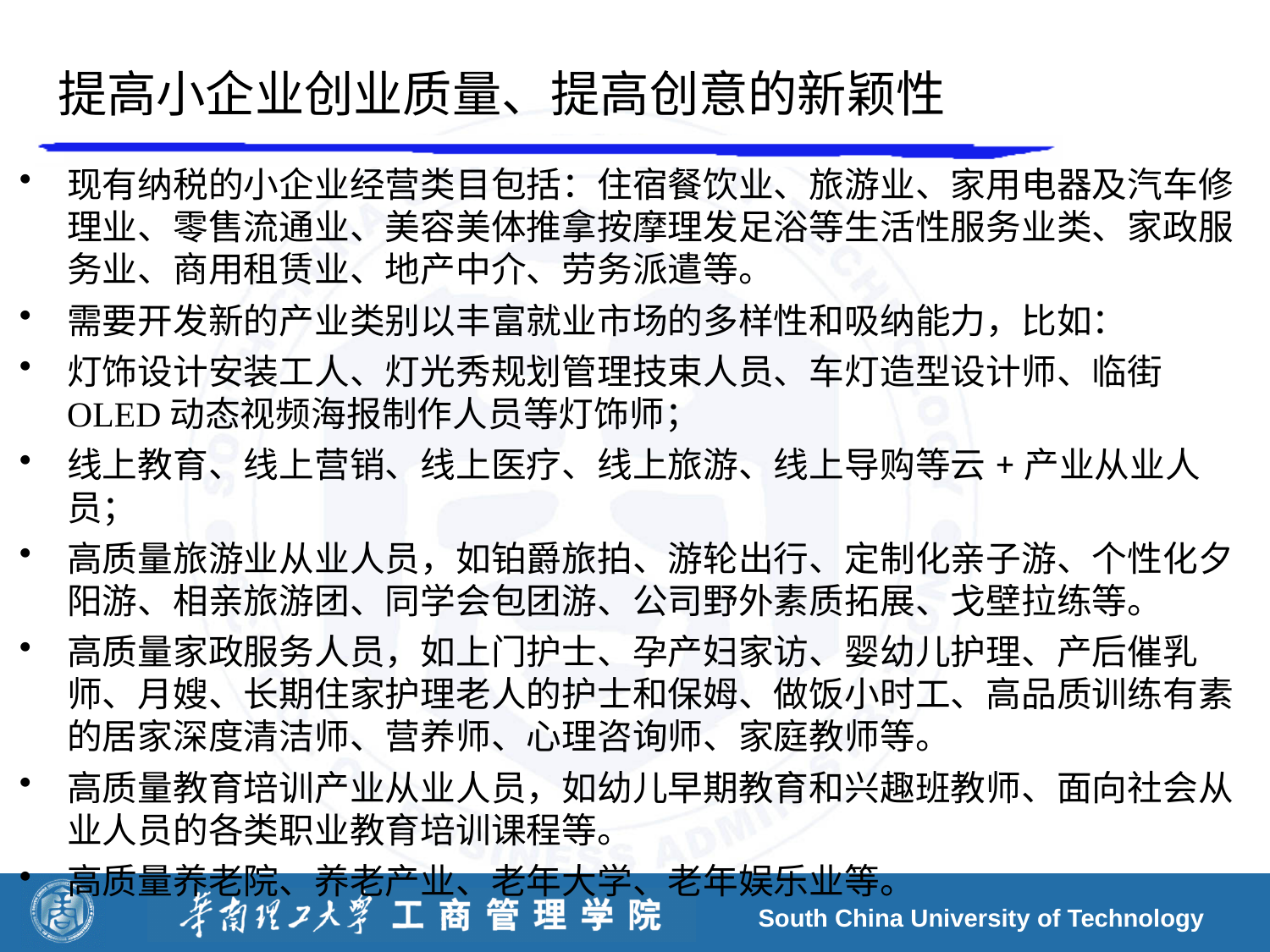

# 提高小企业创业质量、提高创意的新颖性
现有纳税的小企业经营类目包括：住宿餐饮业、旅游业、家用电器及汽车修理业、零售流通业、美容美体推拿按摩理发足浴等生活性服务业类、家政服务业、商用租赁业、地产中介、劳务派遣等。
需要开发新的产业类别以丰富就业市场的多样性和吸纳能力，比如：
灯饰设计安装工人、灯光秀规划管理技束人员、车灯造型设计师、临街OLED动态视频海报制作人员等灯饰师；
线上教育、线上营销、线上医疗、线上旅游、线上导购等云+产业从业人员；
高质量旅游业从业人员，如铂爵旅拍、游轮出行、定制化亲子游、个性化夕阳游、相亲旅游团、同学会包团游、公司野外素质拓展、戈壁拉练等。
高质量家政服务人员，如上门护士、孕产妇家访、婴幼儿护理、产后催乳师、月嫂、长期住家护理老人的护士和保姆、做饭小时工、高品质训练有素的居家深度清洁师、营养师、心理咨询师、家庭教师等。
高质量教育培训产业从业人员，如幼儿早期教育和兴趣班教师、面向社会从业人员的各类职业教育培训课程等。
高质量养老院、养老产业、老年大学、老年娱乐业等。

South China University of Technology